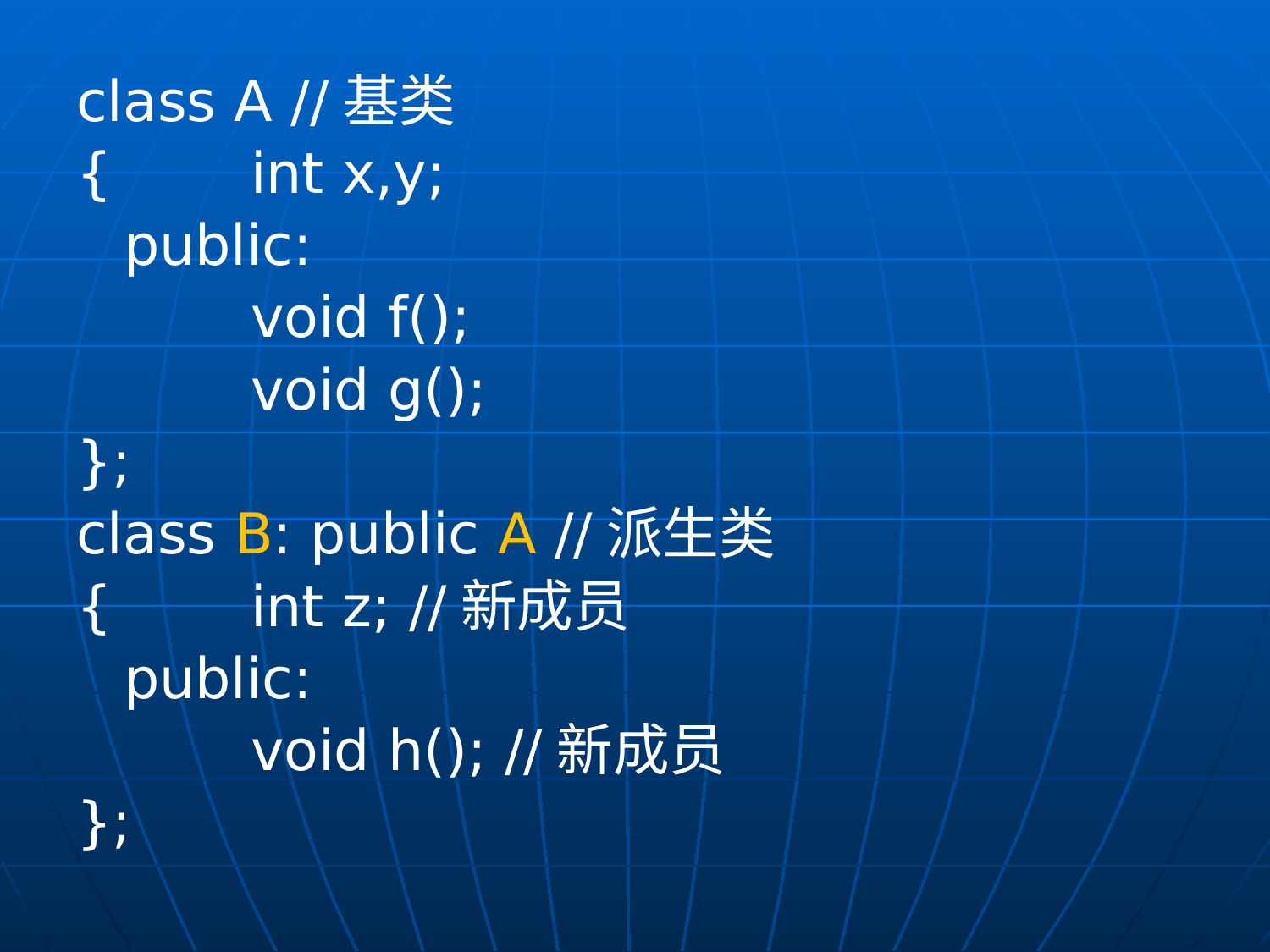

class A //基类
{		int x,y;
	public:
		void f();
		void g();
};
class B: public A //派生类
{		int z; //新成员
	public:
		void h(); //新成员
};